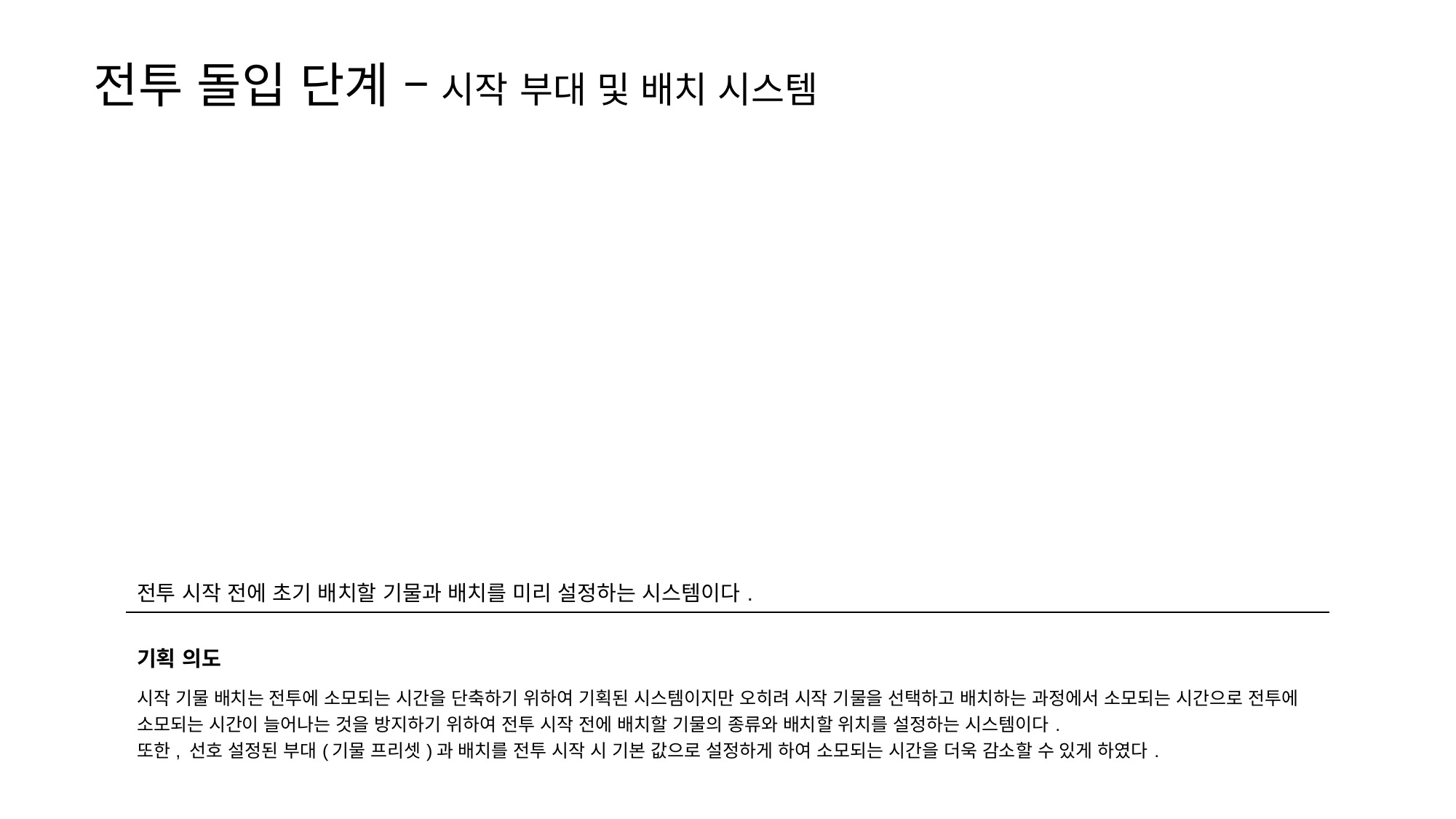

전투 돌입 단계 – 시작 부대 및 배치 시스템
| 전투 시작 전에 초기 배치할 기물과 배치를 미리 설정하는 시스템이다. |
| --- |
| 기획 의도 |
| 시작 기물 배치는 전투에 소모되는 시간을 단축하기 위하여 기획된 시스템이지만 오히려 시작 기물을 선택하고 배치하는 과정에서 소모되는 시간으로 전투에 소모되는 시간이 늘어나는 것을 방지하기 위하여 전투 시작 전에 배치할 기물의 종류와 배치할 위치를 설정하는 시스템이다. 또한, 선호 설정된 부대(기물 프리셋)과 배치를 전투 시작 시 기본 값으로 설정하게 하여 소모되는 시간을 더욱 감소할 수 있게 하였다. |